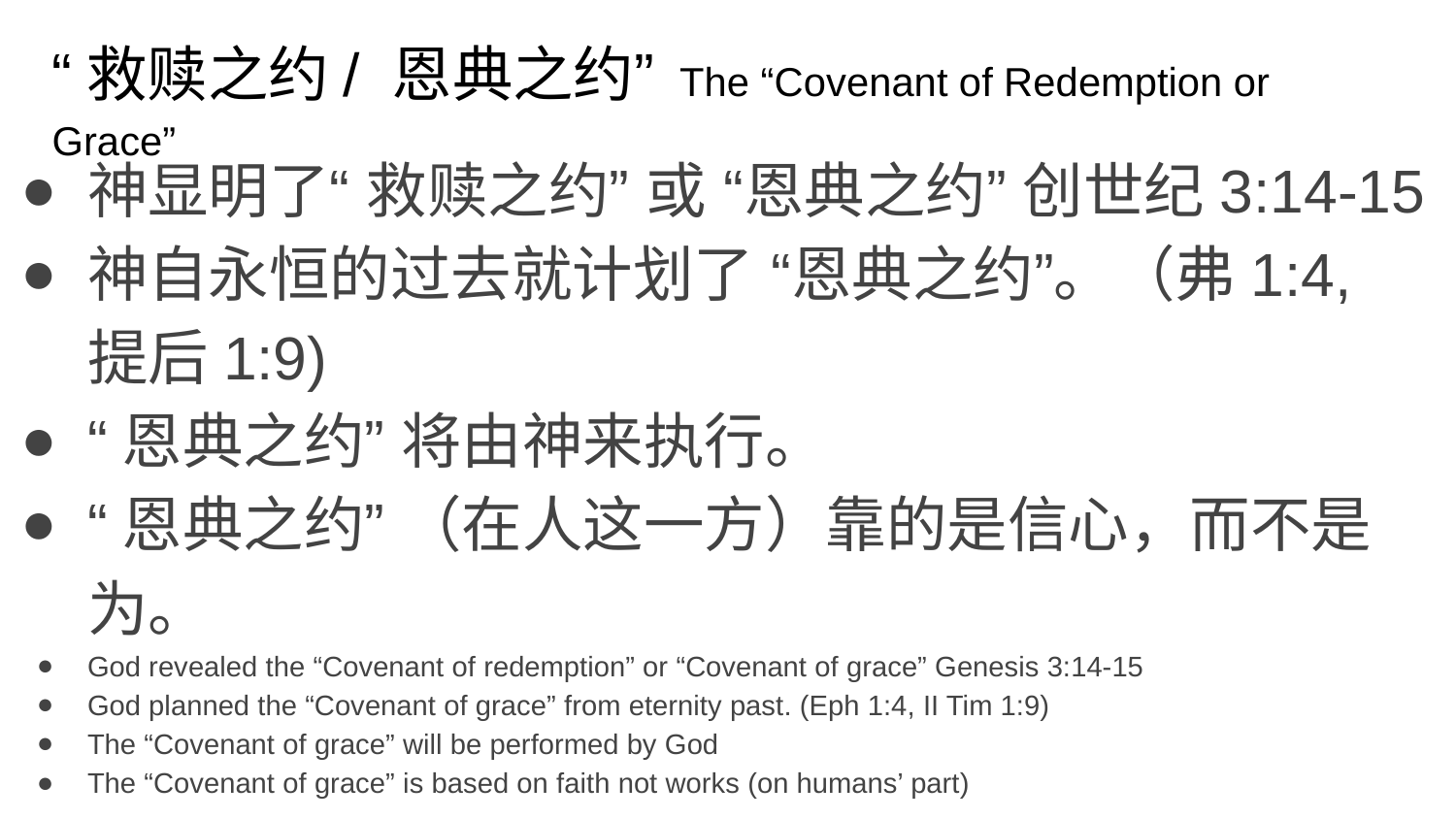

# “救赎之约/ 恩典之约” The “Covenant of Redemption or Grace”

神显明了“ 救赎之约” 或 “恩典之约” 创世纪3:14-15
神自永恒的过去就计划了 “恩典之约”。（弗1:4, 提后1:9)
“恩典之约” 将由神来执行。
“恩典之约” （在人这一方）靠的是信心，而不是为。
God revealed the “Covenant of redemption” or “Covenant of grace” Genesis 3:14-15
God planned the “Covenant of grace” from eternity past. (Eph 1:4, II Tim 1:9)
The “Covenant of grace” will be performed by God
The “Covenant of grace” is based on faith not works (on humans’ part)